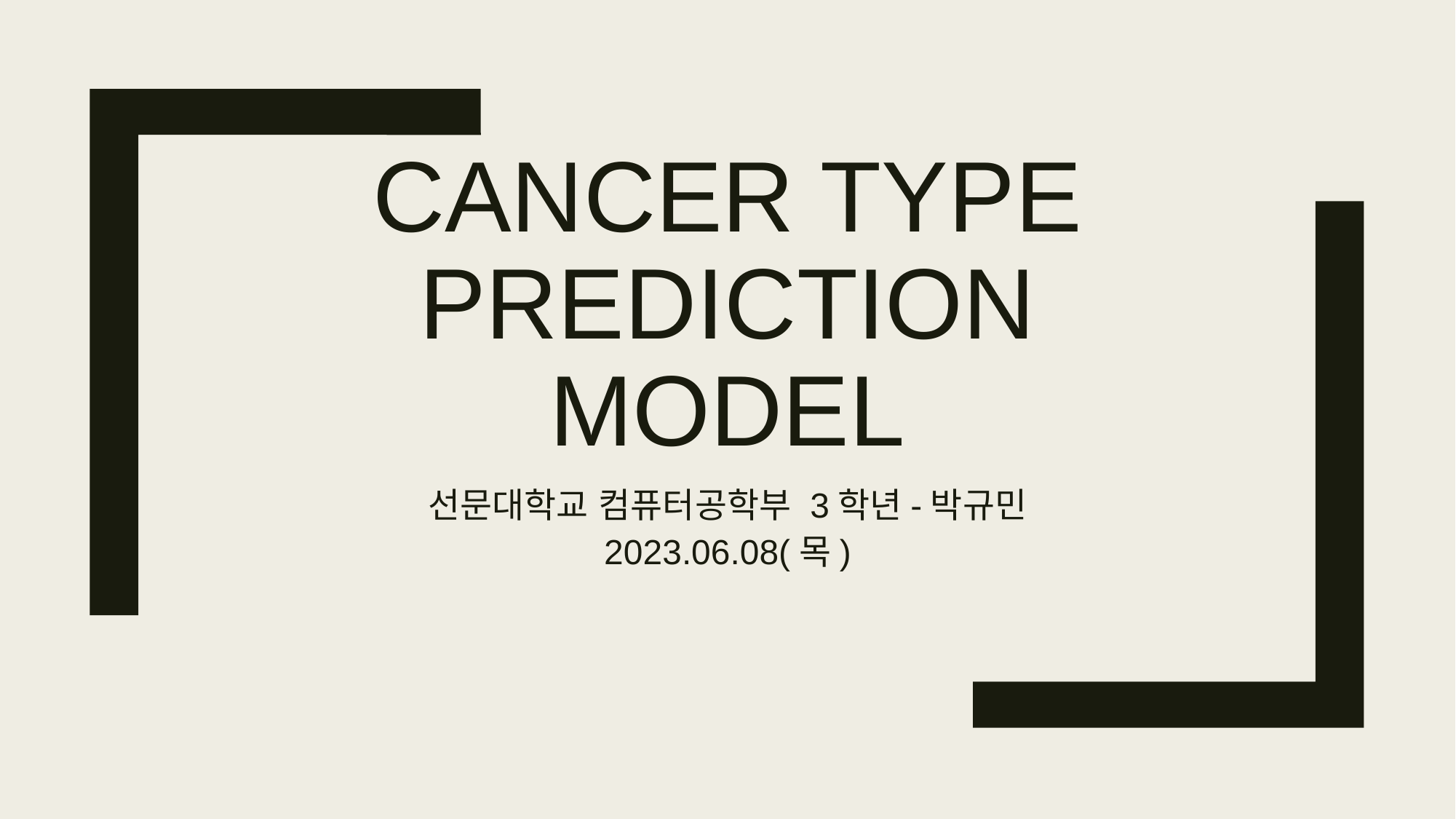

# Cancer type prediction model
선문대학교 컴퓨터공학부 3학년-박규민
2023.06.08(목)